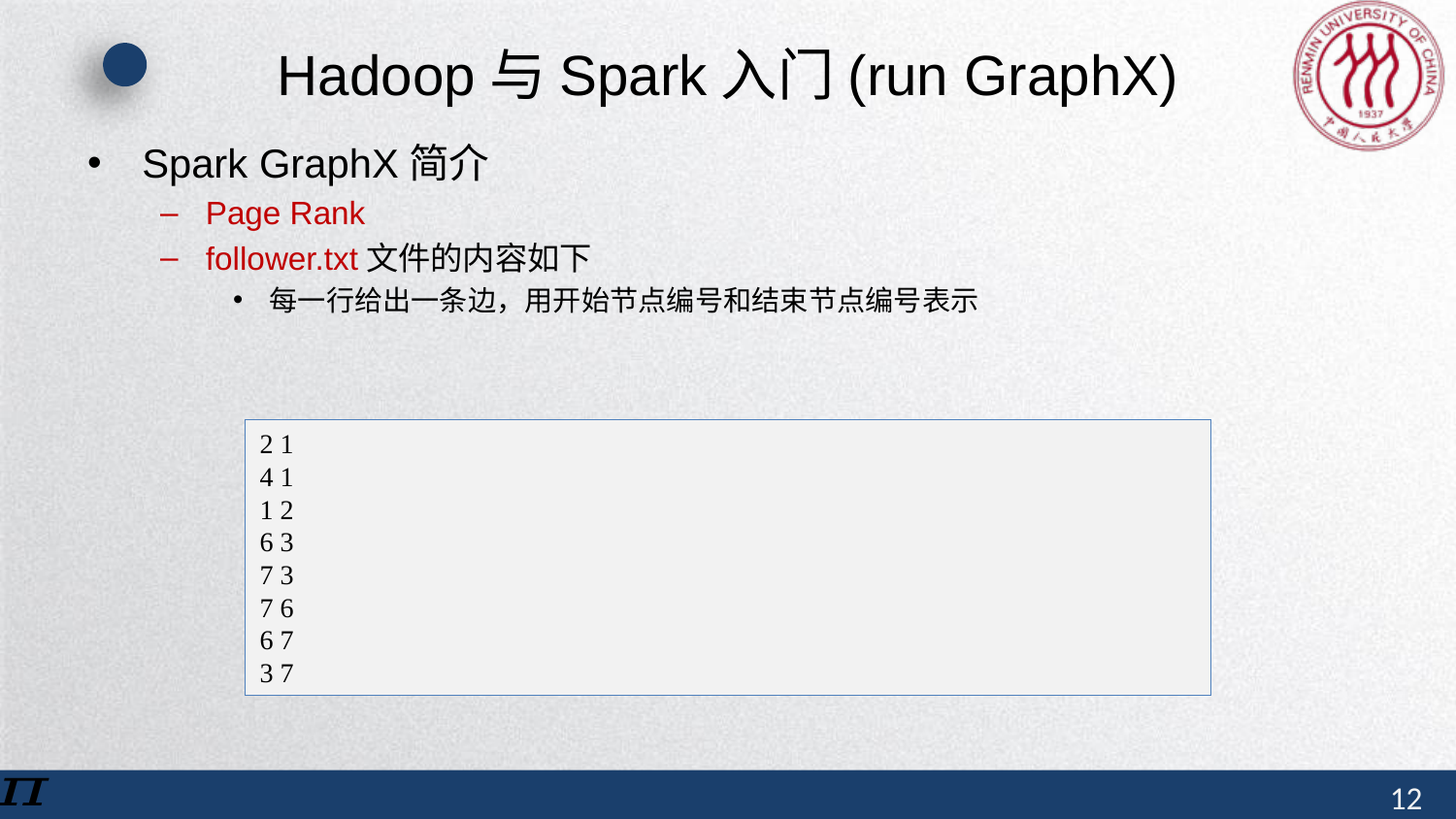

# Hadoop与Spark入门(run GraphX)
Spark GraphX简介
Page Rank
follower.txt文件的内容如下
每一行给出一条边，用开始节点编号和结束节点编号表示

2 1
4 1
1 2
6 3
7 3
7 6
6 7
3 7